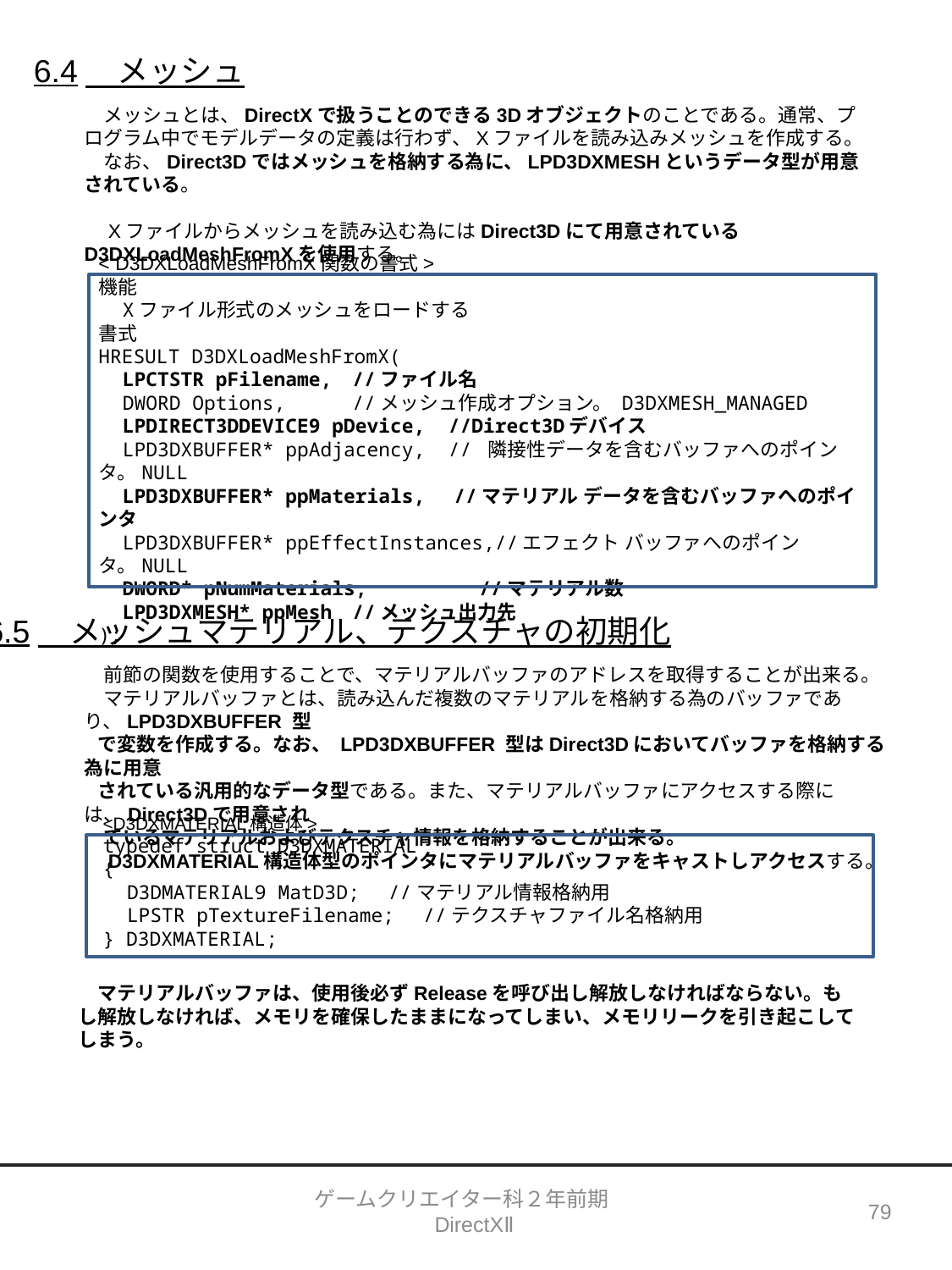

6.4　メッシュ
　メッシュとは、DirectXで扱うことのできる3Dオブジェクトのことである。通常、プログラム中でモデルデータの定義は行わず、Xファイルを読み込みメッシュを作成する。
　なお、Direct3Dではメッシュを格納する為に、LPD3DXMESHというデータ型が用意されている。

　Xファイルからメッシュを読み込む為にはDirect3Dにて用意されているD3DXLoadMeshFromXを使用する。
< D3DXLoadMeshFromX関数の書式>
機能
　Xファイル形式のメッシュをロードする
書式
HRESULT D3DXLoadMeshFromX(
　LPCTSTR pFilename,	//ファイル名
　DWORD Options,  	//メッシュ作成オプション。 D3DXMESH_MANAGED
　LPDIRECT3DDEVICE9 pDevice,  //Direct3Dデバイス
　LPD3DXBUFFER* ppAdjacency,  // 隣接性データを含むバッファへのポインタ。NULL
　LPD3DXBUFFER* ppMaterials,　//マテリアル データを含むバッファへのポインタ
　LPD3DXBUFFER* ppEffectInstances,//エフェクト バッファへのポインタ。NULL
　DWORD* pNumMaterials, 	//マテリアル数
　LPD3DXMESH* ppMesh 	//メッシュ出力先
);

6.5　メッシュマテリアル、テクスチャの初期化
　前節の関数を使用することで、マテリアルバッファのアドレスを取得することが出来る。
　マテリアルバッファとは、読み込んだ複数のマテリアルを格納する為のバッファであり、LPD3DXBUFFER 型
  で変数を作成する。なお、 LPD3DXBUFFER 型はDirect3Dにおいてバッファを格納する為に用意
  されている汎用的なデータ型である。また、マテリアルバッファにアクセスする際には、Direct3Dで用意され
　ているマテリアルおよびテクスチャ情報を格納することが出来る。
　D3DXMATERIAL構造体型のポインタにマテリアルバッファをキャストしアクセスする。
<D3DXMATERIAL構造体>
typedef struct D3DXMATERIAL
{
　D3DMATERIAL9 MatD3D;　//マテリアル情報格納用
　LPSTR pTextureFilename;　//テクスチャファイル名格納用
} D3DXMATERIAL;

　マテリアルバッファは、使用後必ずReleaseを呼び出し解放しなければならない。もし解放しなければ、メモリを確保したままになってしまい、メモリリークを引き起こしてしまう。
ゲームクリエイター科２年前期　DirectXⅡ
79